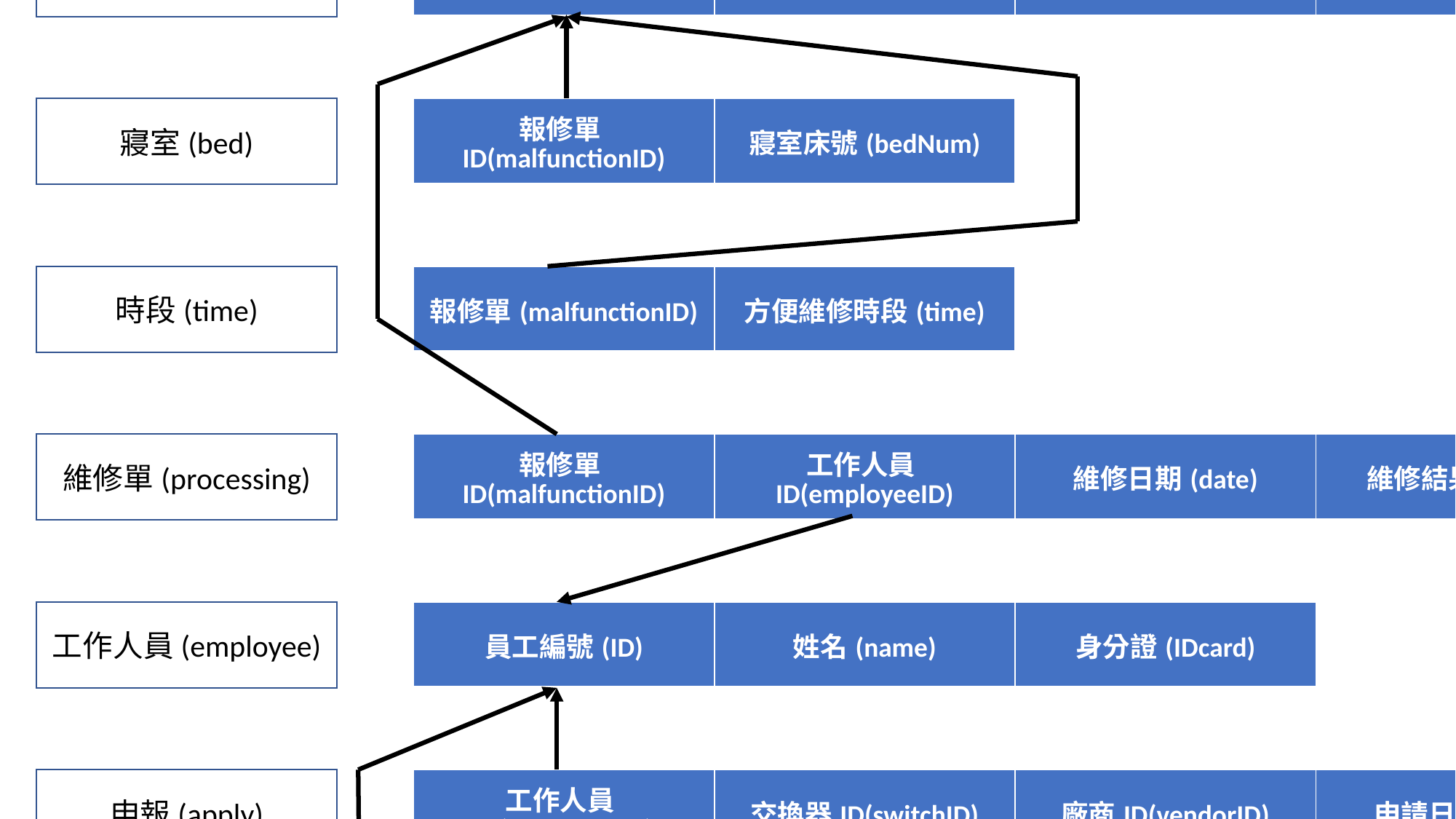

欄位控制(_coloption)
| 流水號(ID) | 名稱(name) | 型態(type) | 值(value) |
| --- | --- | --- | --- |
角色(_role)
| 流水號(ID) | 名稱(name) |
| --- | --- |
權限(_account_role)
| 帳戶ID(accountID) | 角色ID(roleID) |
| --- | --- |
帳戶(_account)
| 流水號(ID) | 密碼(password) |
| --- | --- |
住宿生(boarder)
| 流水號(ID) | 帳戶ID(accountID) | 學號(studentCode) | 姓名(name) |
| --- | --- | --- | --- |
報修單(malfunction)
| 單號(ID) | 住宿生ID(boarderID) | 寢室編號(roomNum) | 報修日期(date) | 報修事項(matter) | 狀況描述desc |
| --- | --- | --- | --- | --- | --- |
寢室(bed)
| 報修單ID(malfunctionID) | 寢室床號(bedNum) |
| --- | --- |
時段(time)
| 報修單(malfunctionID) | 方便維修時段(time) |
| --- | --- |
維修單(processing)
| 報修單ID(malfunctionID) | 工作人員ID(employeeID) | 維修日期(date) | 維修結果(result) | 處裡內容(detail) |
| --- | --- | --- | --- | --- |
工作人員(employee)
| 員工編號(ID) | 姓名(name) | 身分證(IDcard) |
| --- | --- | --- |
申報(apply)
| 工作人員ID(employeeID) | 交換器ID(switchID) | 廠商ID(vendorID) | 申請日期(date) | 送修日期(repair\_date) | 維護說明(desc) |
| --- | --- | --- | --- | --- | --- |
廠商(vendor)
| 流水號(ID) | 廠商代號(vendorCode) | 名稱(name) | 電話(tel) | 電子信箱(email) | 地址(addr) |
| --- | --- | --- | --- | --- | --- |
交換器(switch)
| 流水號(ID) | 機櫃ID(cabinetID) | 交換器代號(switchCode) | 狀態(status) | 規格(specification) |
| --- | --- | --- | --- | --- |
機櫃(cabinet)
| 流水號(ID) | 機櫃編號(cabinetCode) | 狀態(status) |
| --- | --- | --- |
清掃(sweep)
| 工作人員ID(employeeID) | 機櫃ID(cabinetID) | 清掃日期(date) |
| --- | --- | --- |